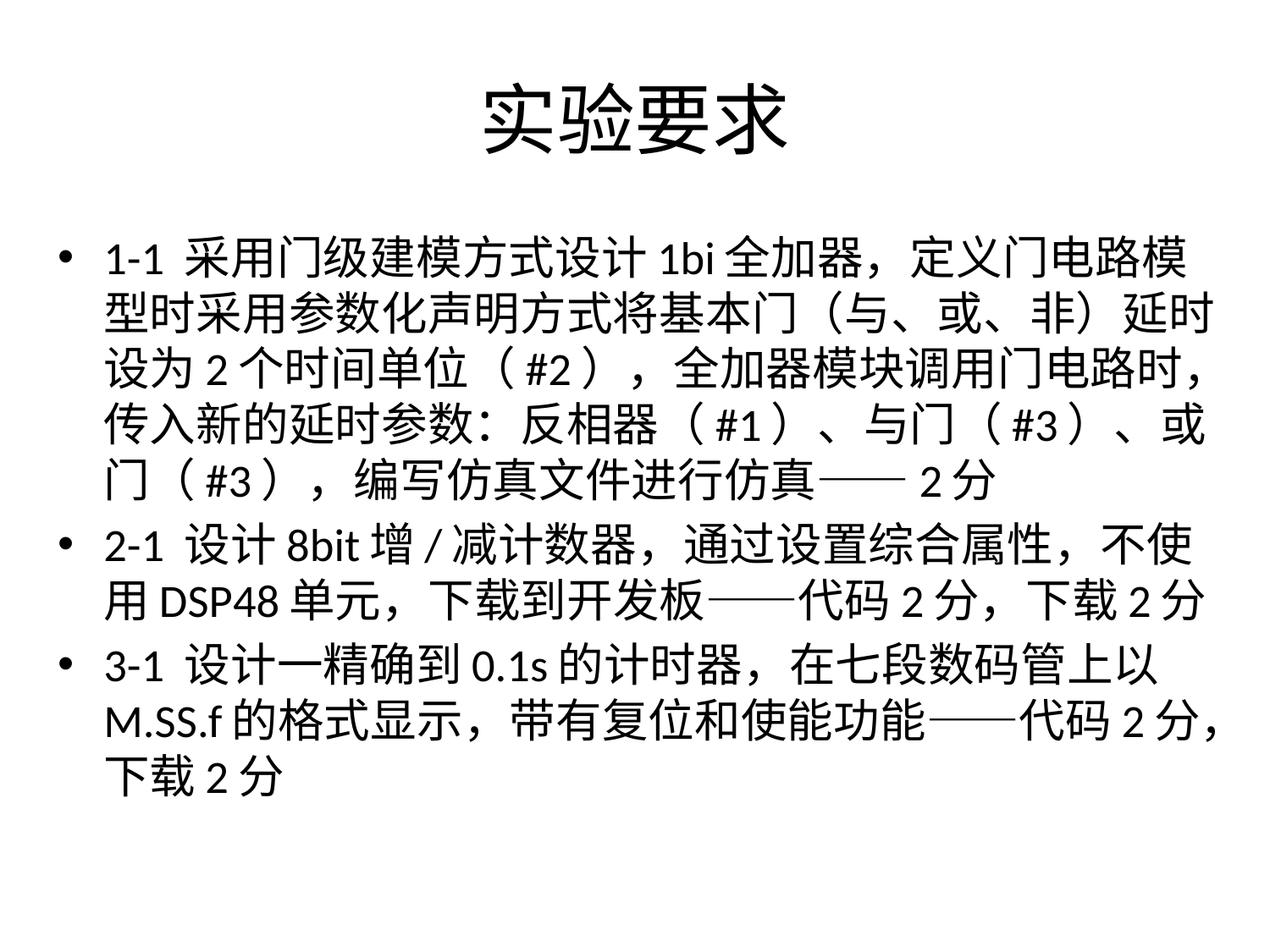

# 实验要求
1-1 采用门级建模方式设计1bi全加器，定义门电路模型时采用参数化声明方式将基本门（与、或、非）延时设为2个时间单位（#2），全加器模块调用门电路时，传入新的延时参数：反相器（#1）、与门（#3）、或门（#3），编写仿真文件进行仿真——2分
2-1 设计8bit增/减计数器，通过设置综合属性，不使用DSP48单元，下载到开发板——代码2分，下载2分
3-1 设计一精确到0.1s的计时器，在七段数码管上以M.SS.f的格式显示，带有复位和使能功能——代码2分，下载2分